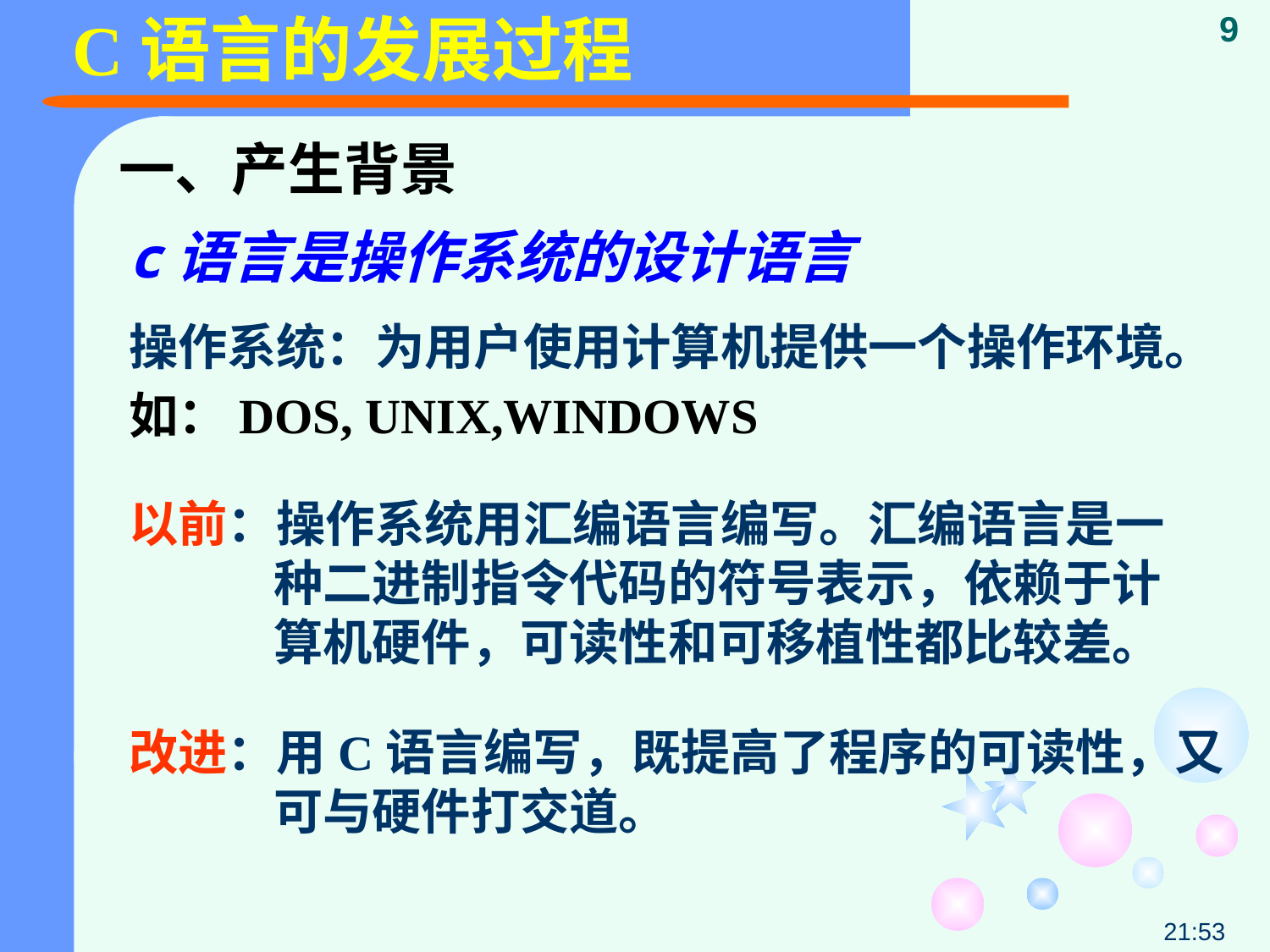

# C语言的发展过程
9
一、产生背景
c语言是操作系统的设计语言
操作系统：为用户使用计算机提供一个操作环境。
如：DOS, UNIX,WINDOWS
以前：操作系统用汇编语言编写。汇编语言是一种二进制指令代码的符号表示，依赖于计算机硬件，可读性和可移植性都比较差。
改进：用C语言编写，既提高了程序的可读性，又可与硬件打交道。
21:53